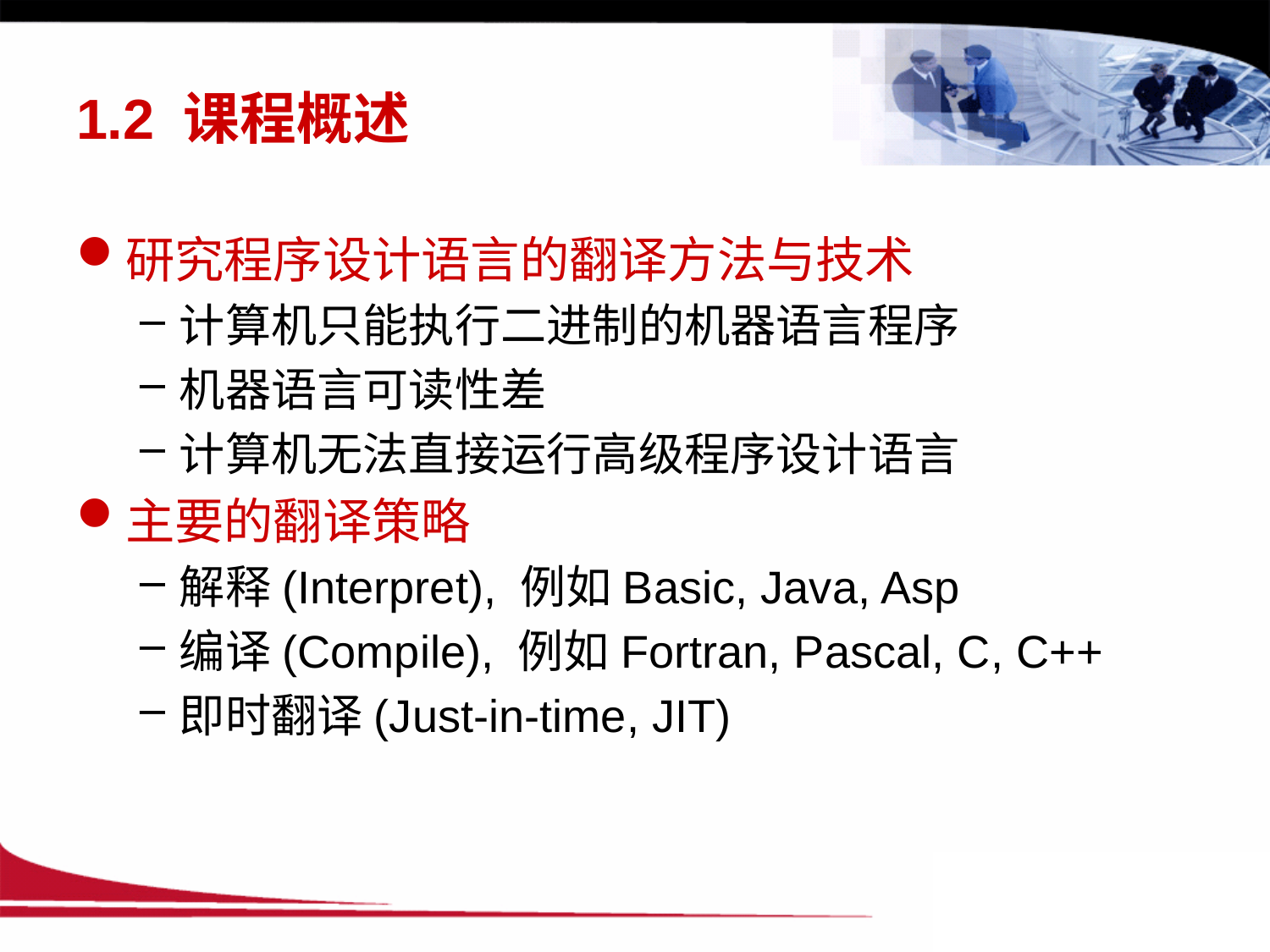

# 1.2 课程概述
研究程序设计语言的翻译方法与技术
计算机只能执行二进制的机器语言程序
机器语言可读性差
计算机无法直接运行高级程序设计语言
主要的翻译策略
解释(Interpret), 例如Basic, Java, Asp
编译(Compile), 例如Fortran, Pascal, C, C++
即时翻译(Just-in-time, JIT)